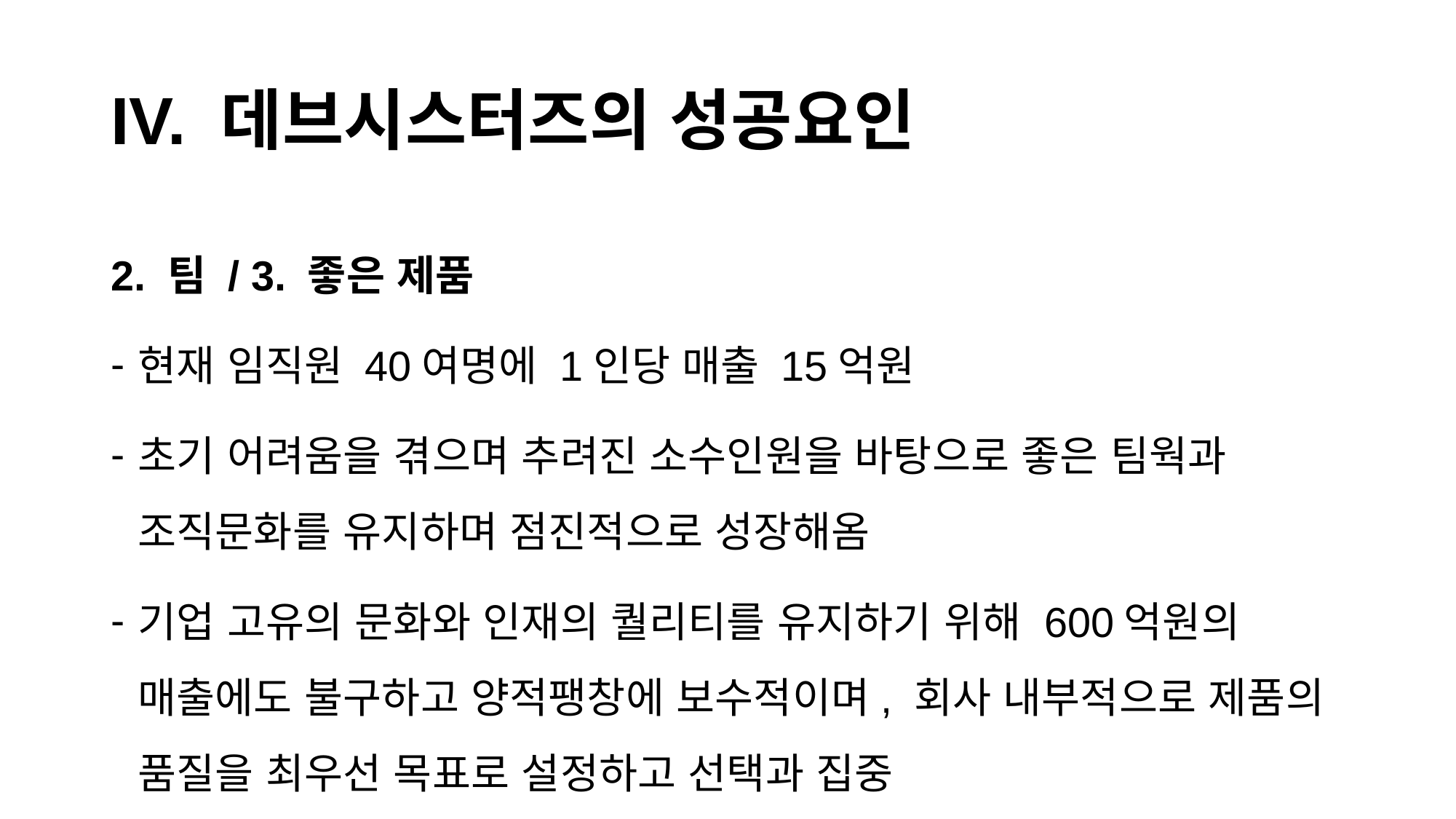

# IV. 데브시스터즈의 성공요인
2. 팀 / 3. 좋은 제품
현재 임직원 40여명에 1인당 매출 15억원
초기 어려움을 겪으며 추려진 소수인원을 바탕으로 좋은 팀웍과 조직문화를 유지하며 점진적으로 성장해옴
기업 고유의 문화와 인재의 퀄리티를 유지하기 위해 600억원의 매출에도 불구하고 양적팽창에 보수적이며, 회사 내부적으로 제품의 품질을 최우선 목표로 설정하고 선택과 집중